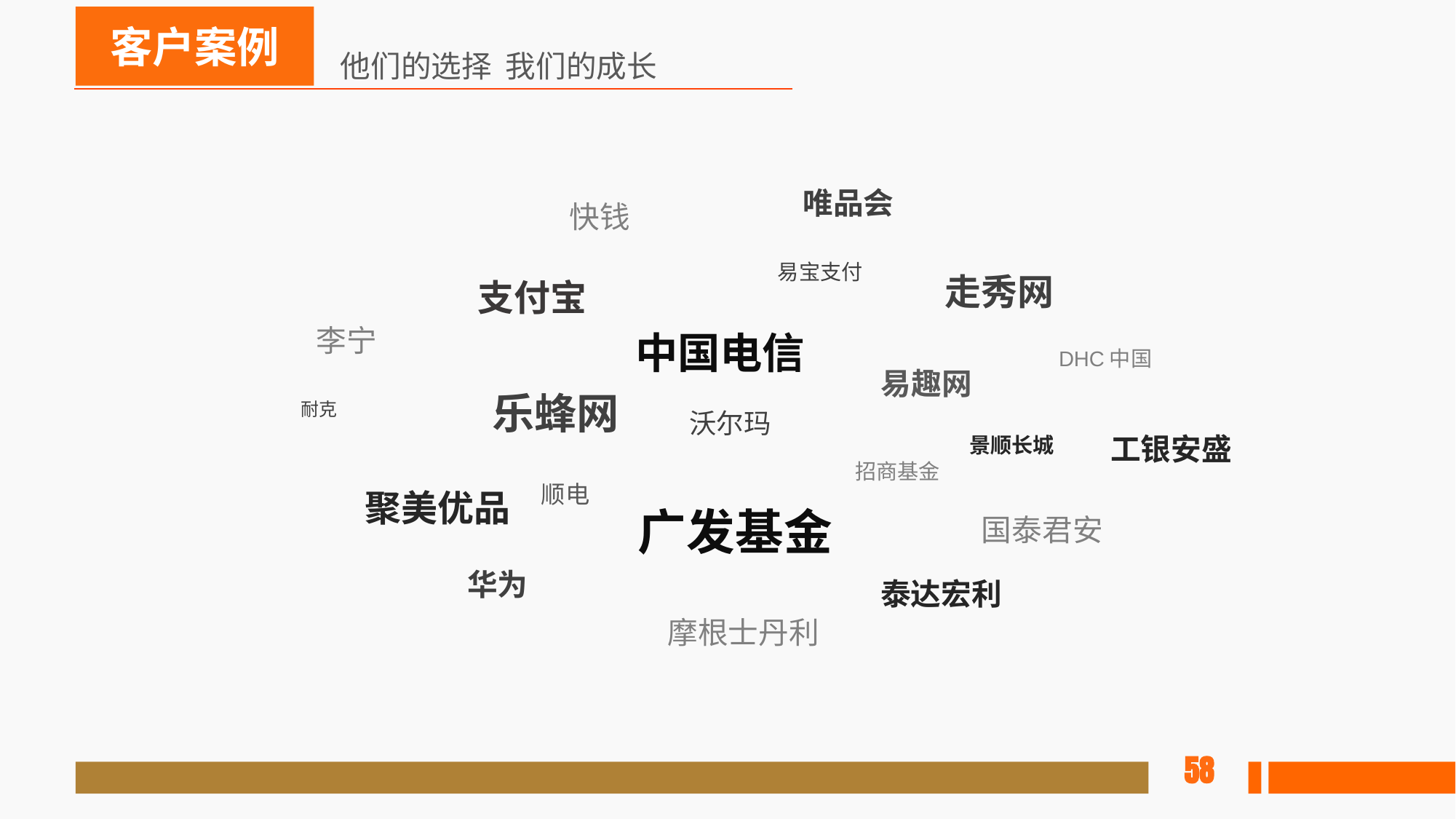

他们的选择  我们的成长
唯品会
快钱
易宝支付
走秀网
支付宝
李宁
中国电信
DHC中国
易趣网
乐蜂网
耐克
沃尔玛
工银安盛
景顺长城
招商基金
顺电
聚美优品
广发基金
国泰君安
华为
泰达宏利
摩根士丹利